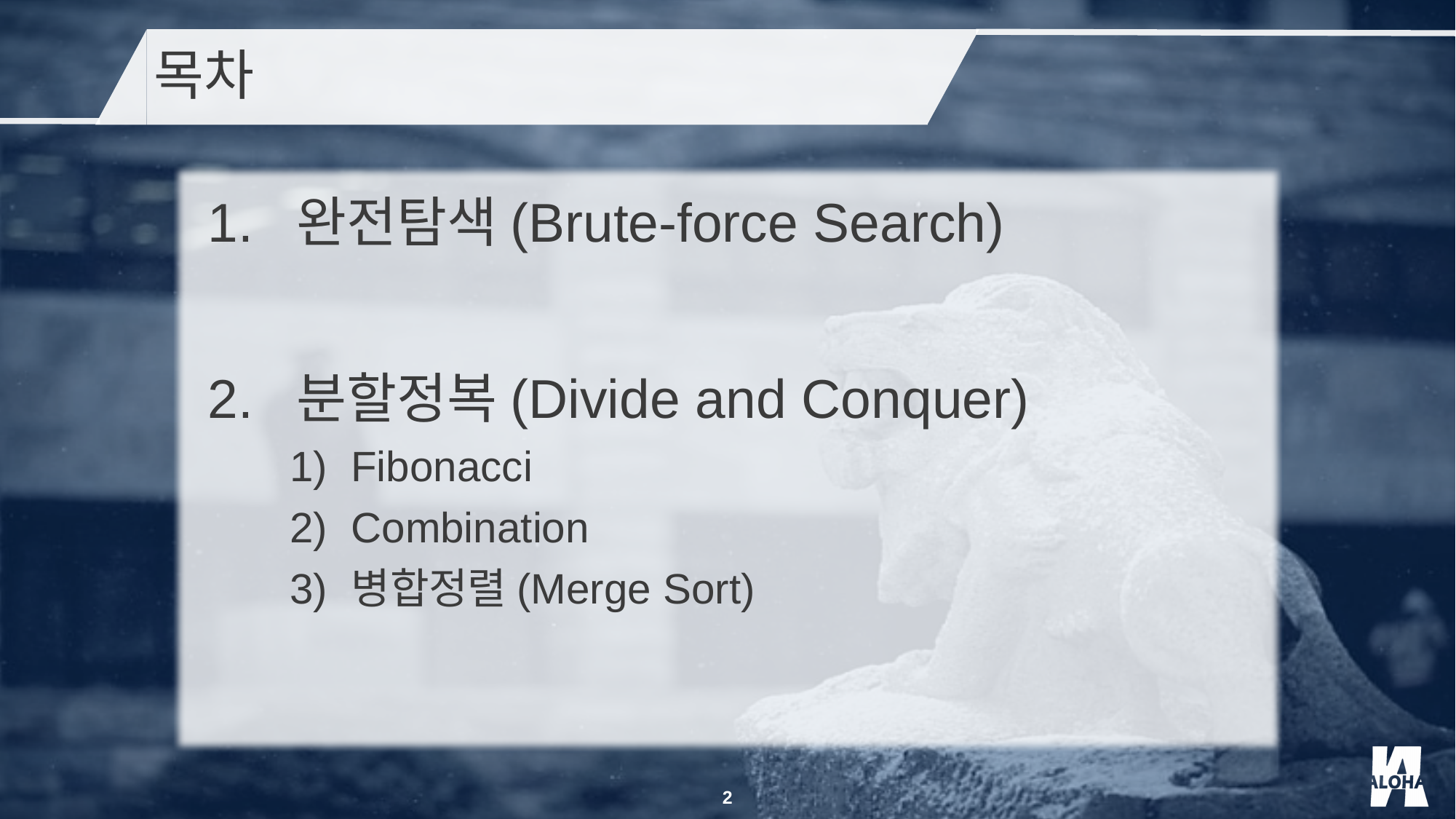

목차
완전탐색(Brute-force Search)

분할정복(Divide and Conquer)
Fibonacci
Combination
병합정렬(Merge Sort)
2